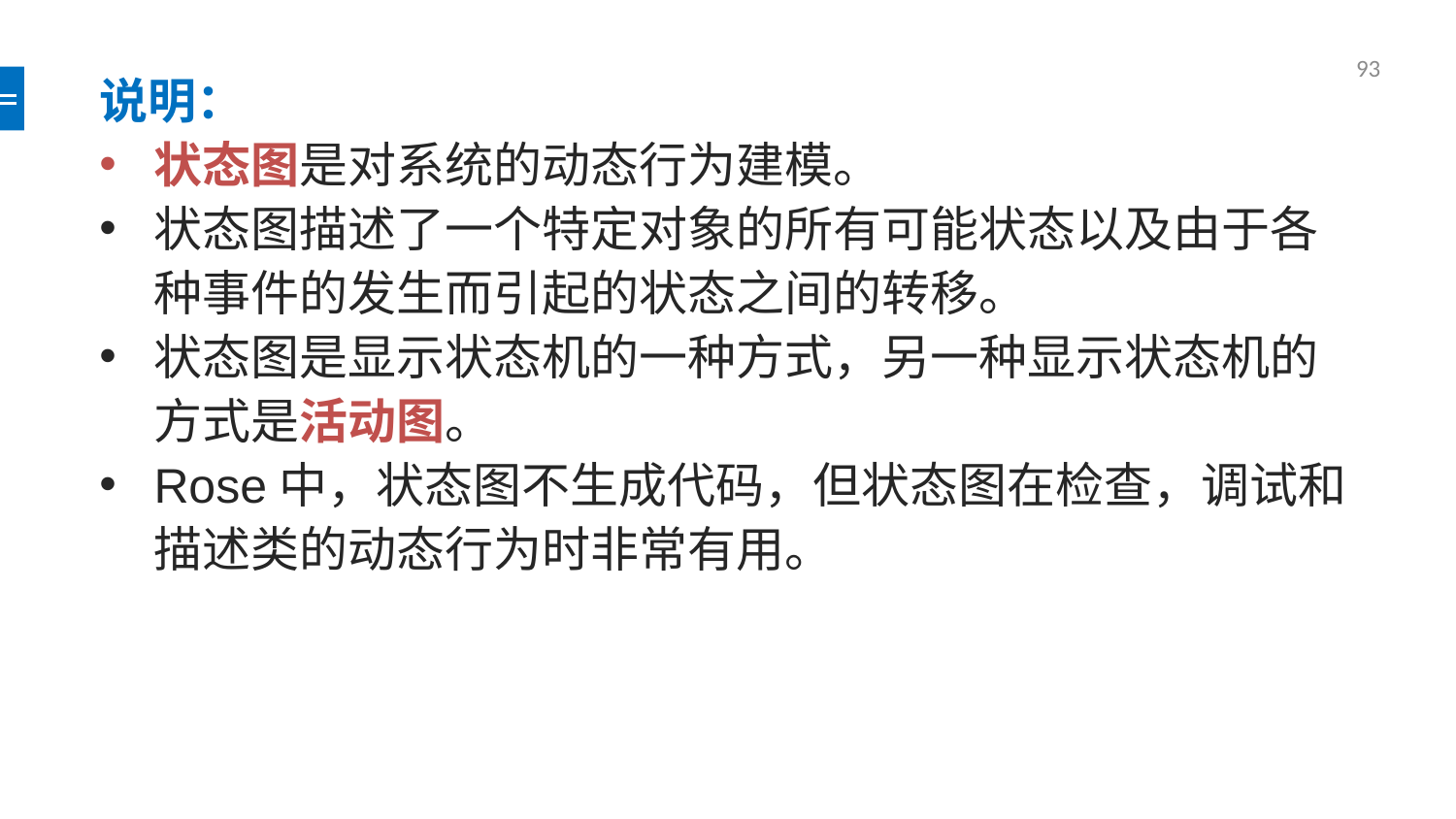

说明：
状态图是对系统的动态行为建模。
状态图描述了一个特定对象的所有可能状态以及由于各种事件的发生而引起的状态之间的转移。
状态图是显示状态机的一种方式，另一种显示状态机的方式是活动图。
Rose中，状态图不生成代码，但状态图在检查，调试和描述类的动态行为时非常有用。
93